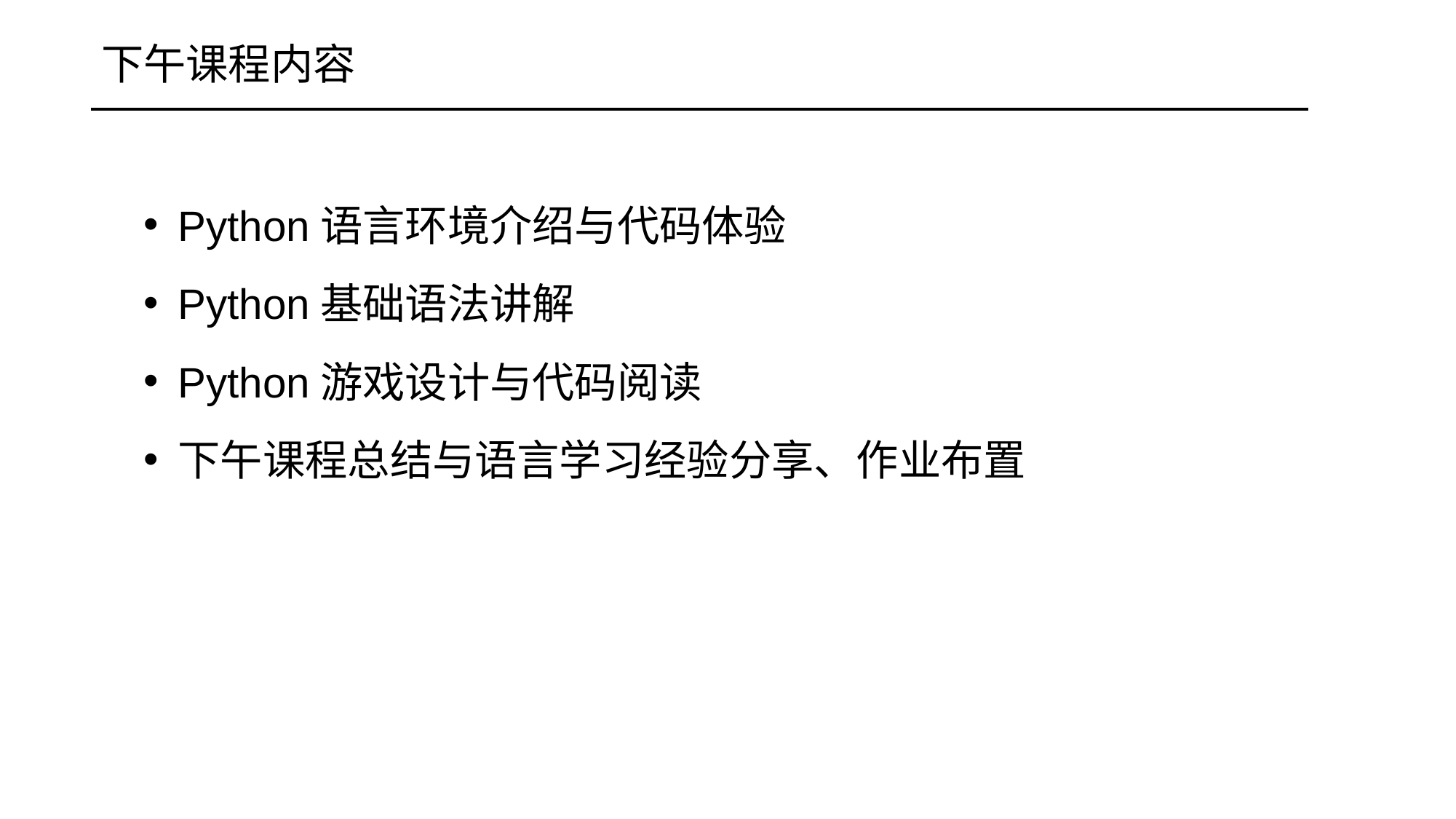

下午课程内容
Python语言环境介绍与代码体验
Python基础语法讲解
Python游戏设计与代码阅读
下午课程总结与语言学习经验分享、作业布置